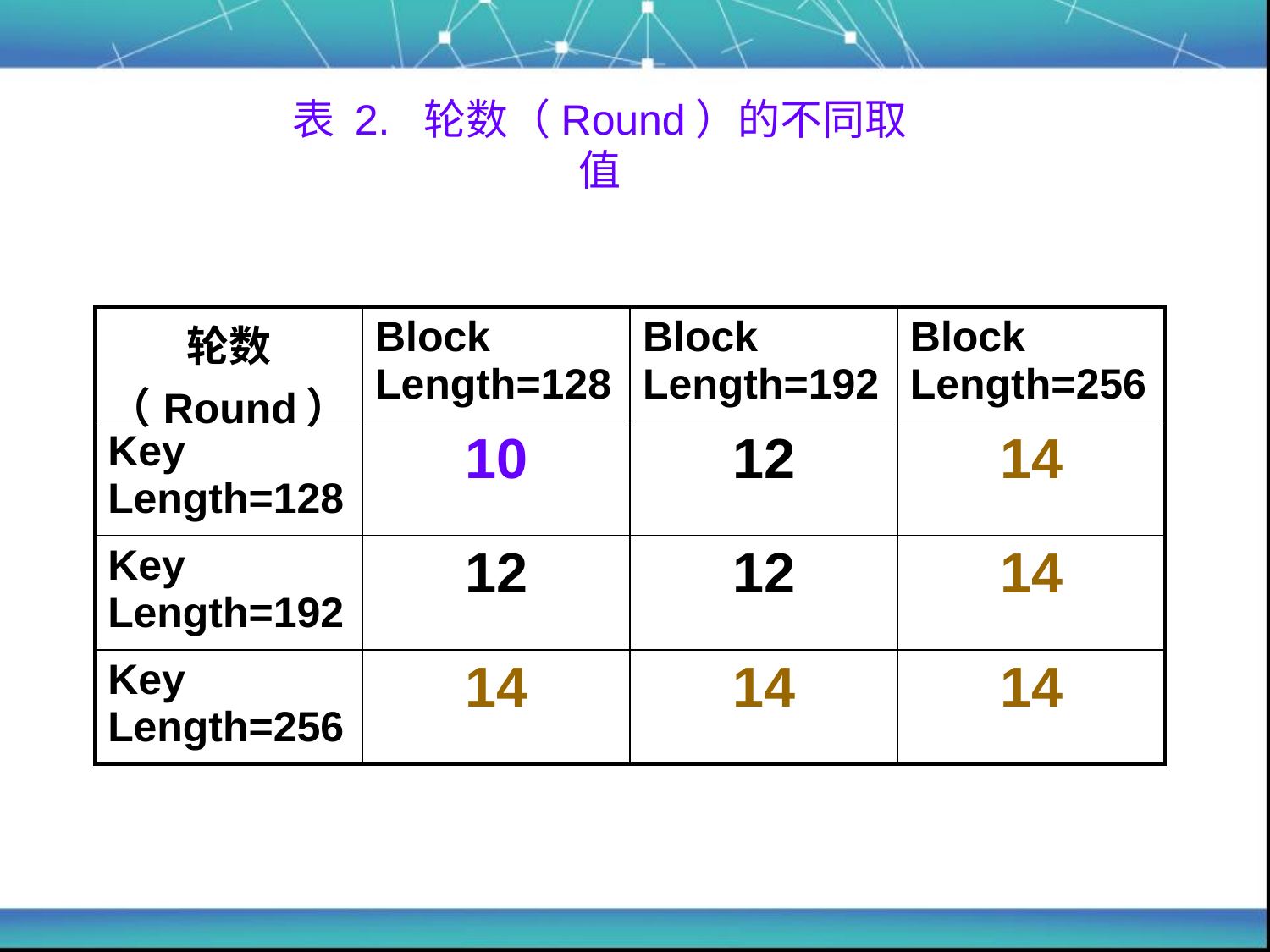

表 2.  轮数（Round）的不同取值
| 轮数（Round） | Block Length=128 | Block Length=192 | Block Length=256 |
| --- | --- | --- | --- |
| Key Length=128 | 10 | 12 | 14 |
| Key Length=192 | 12 | 12 | 14 |
| Key Length=256 | 14 | 14 | 14 |